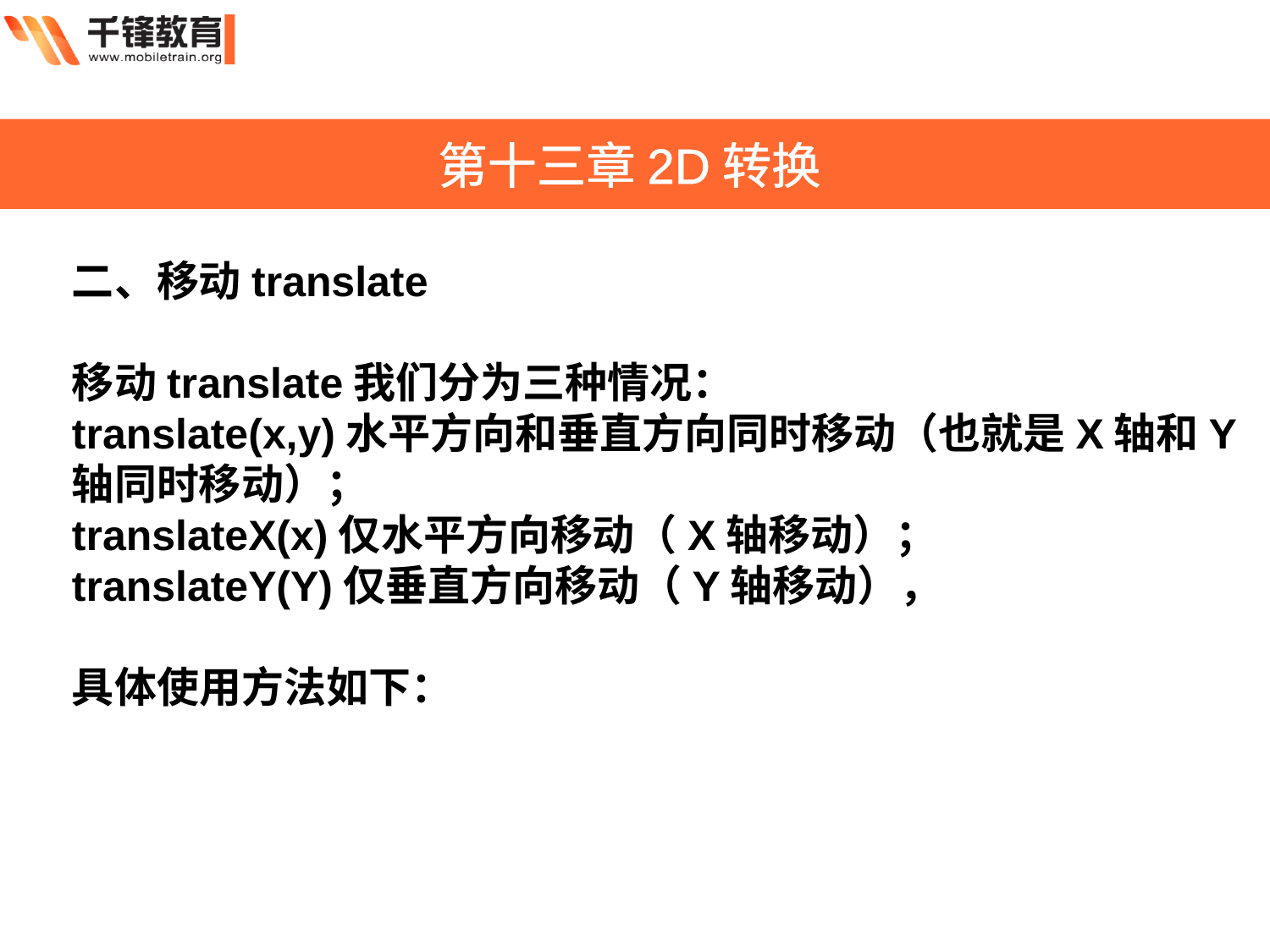

第十三章2D转换
二、移动translate

移动translate我们分为三种情况：
translate(x,y)水平方向和垂直方向同时移动（也就是X轴和Y轴同时移动）；
translateX(x)仅水平方向移动（X轴移动）；
translateY(Y)仅垂直方向移动（Y轴移动），

具体使用方法如下：